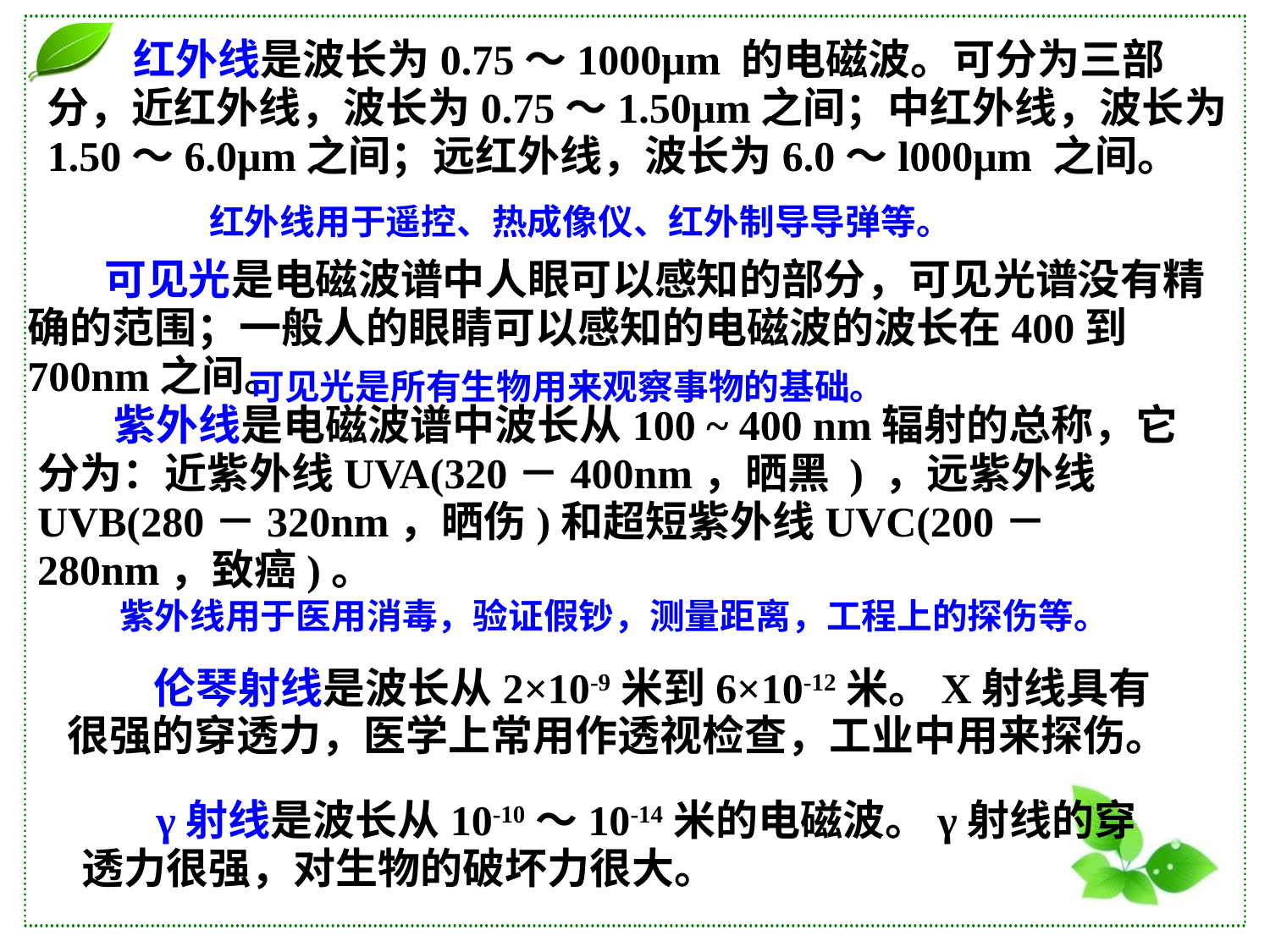

红外线是波长为0.75～1000μm 的电磁波。可分为三部分，近红外线，波长为0.75～1.50μm之间；中红外线，波长为1.50～6.0μm之间；远红外线，波长为6.0～l000μm 之间。
红外线用于遥控、热成像仪、红外制导导弹等。
       可见光是电磁波谱中人眼可以感知的部分，可见光谱没有精确的范围；一般人的眼睛可以感知的电磁波的波长在400到700nm之间。
可见光是所有生物用来观察事物的基础。
       紫外线是电磁波谱中波长从100 ~ 400 nm辐射的总称，它分为：近紫外线UVA(320－400nm，晒黑 ) ，远紫外线UVB(280－320nm，晒伤)和超短紫外线UVC(200－280nm，致癌)。
紫外线用于医用消毒，验证假钞，测量距离，工程上的探伤等。
        伦琴射线是波长从2×10-9米到6×10-12米。X射线具有很强的穿透力，医学上常用作透视检查，工业中用来探伤。
       γ射线是波长从10-10～10-14米的电磁波。γ射线的穿透力很强，对生物的破坏力很大。